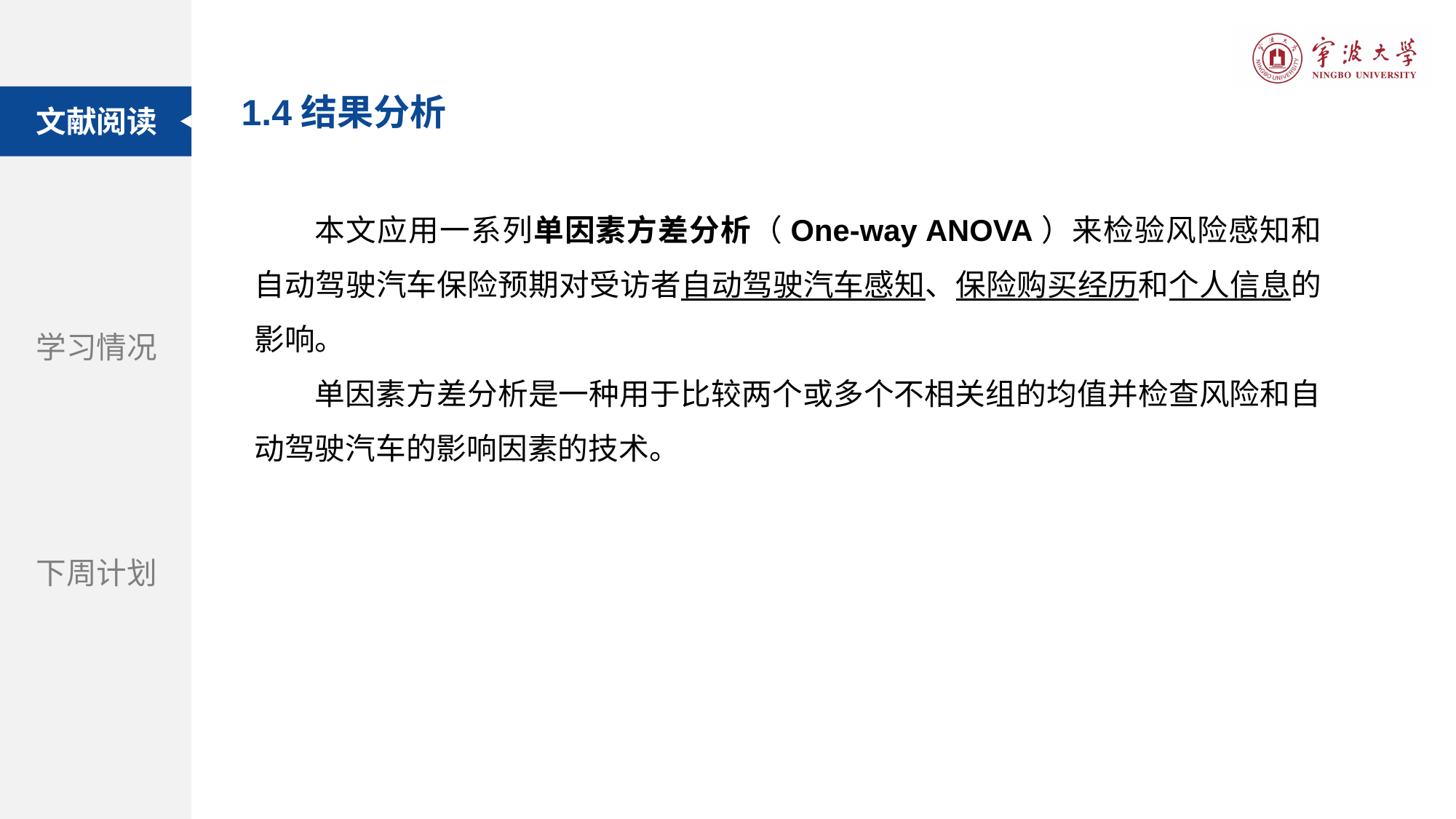

1.4结果分析

文献阅读
本文应用一系列单因素方差分析（One-way ANOVA）来检验风险感知和自动驾驶汽车保险预期对受访者自动驾驶汽车感知、保险购买经历和个人信息的影响。
单因素方差分析是一种用于比较两个或多个不相关组的均值并检查风险和自动驾驶汽车的影响因素的技术。
题目：自动驾驶汽车和街道设计：使用虚拟现实实验探索中央分隔带在提高行人过街安全性方面的作用
学习情况
期刊：Accident Analysis and Prevention
下周计划